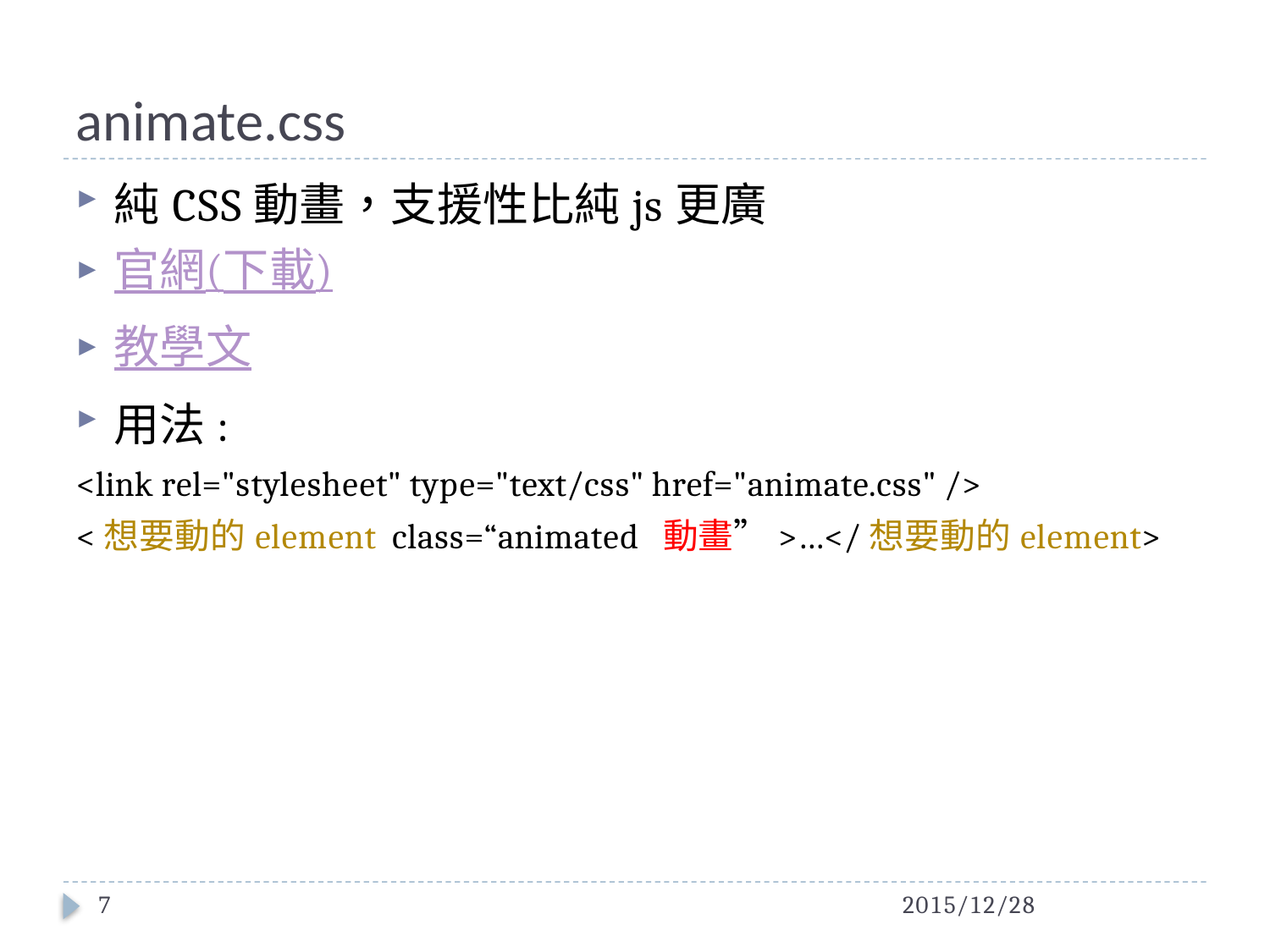

# animate.css
純CSS動畫，支援性比純js更廣
官網(下載)
教學文
用法:
<link rel="stylesheet" type="text/css" href="animate.css" />
<想要動的element  class=“animated  動畫”>…</想要動的element>
7
2015/12/28